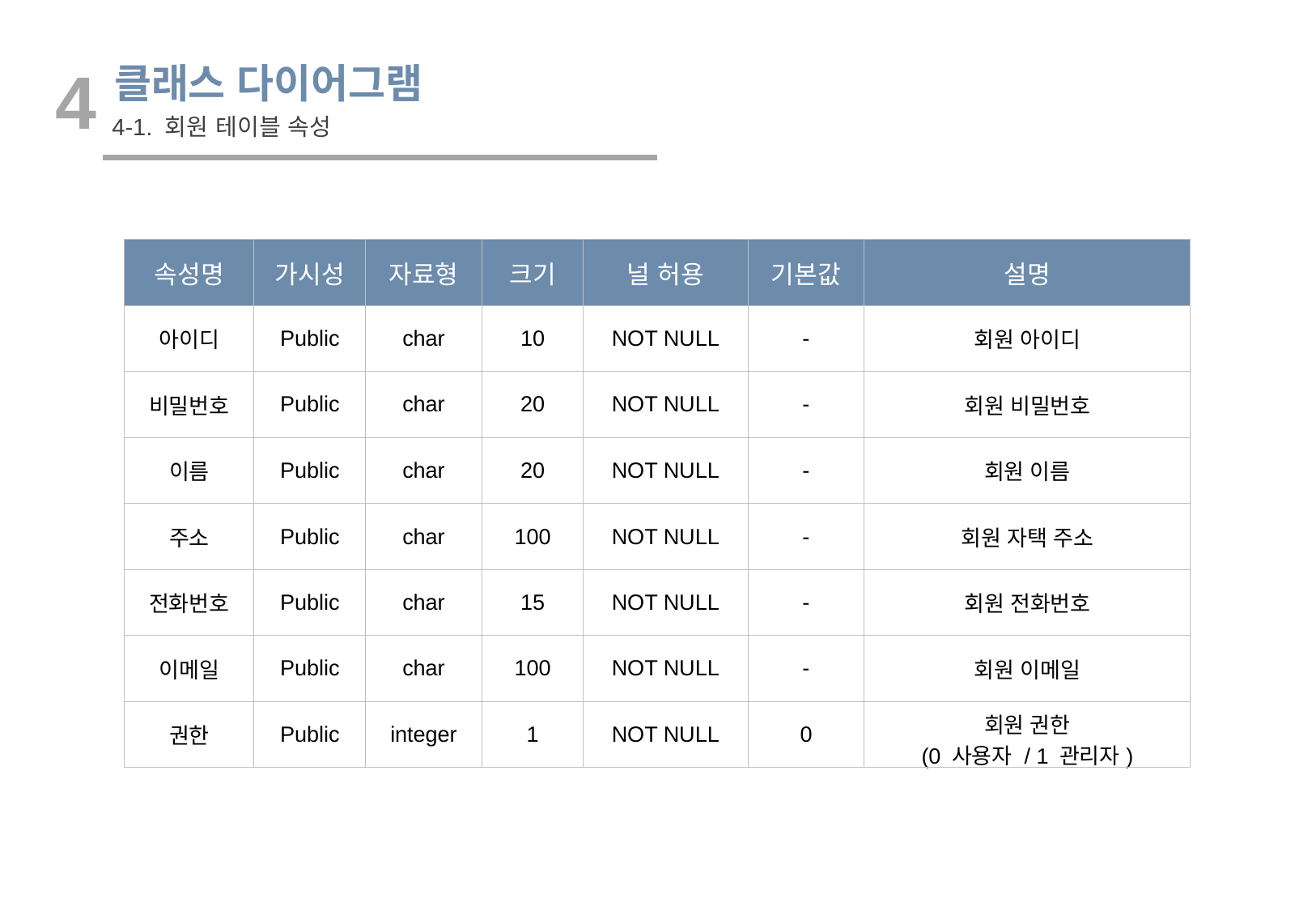

4
클래스 다이어그램
4-1. 회원 테이블 속성
| 속성명 | 가시성 | 자료형 | 크기 | 널 허용 | 기본값 | 설명 |
| --- | --- | --- | --- | --- | --- | --- |
| 아이디 | Public | char | 10 | NOT NULL | - | 회원 아이디 |
| 비밀번호 | Public | char | 20 | NOT NULL | - | 회원 비밀번호 |
| 이름 | Public | char | 20 | NOT NULL | - | 회원 이름 |
| 주소 | Public | char | 100 | NOT NULL | - | 회원 자택 주소 |
| 전화번호 | Public | char | 15 | NOT NULL | - | 회원 전화번호 |
| 이메일 | Public | char | 100 | NOT NULL | - | 회원 이메일 |
| 권한 | Public | integer | 1 | NOT NULL | 0 | 회원 권한 (0 사용자 / 1 관리자) |